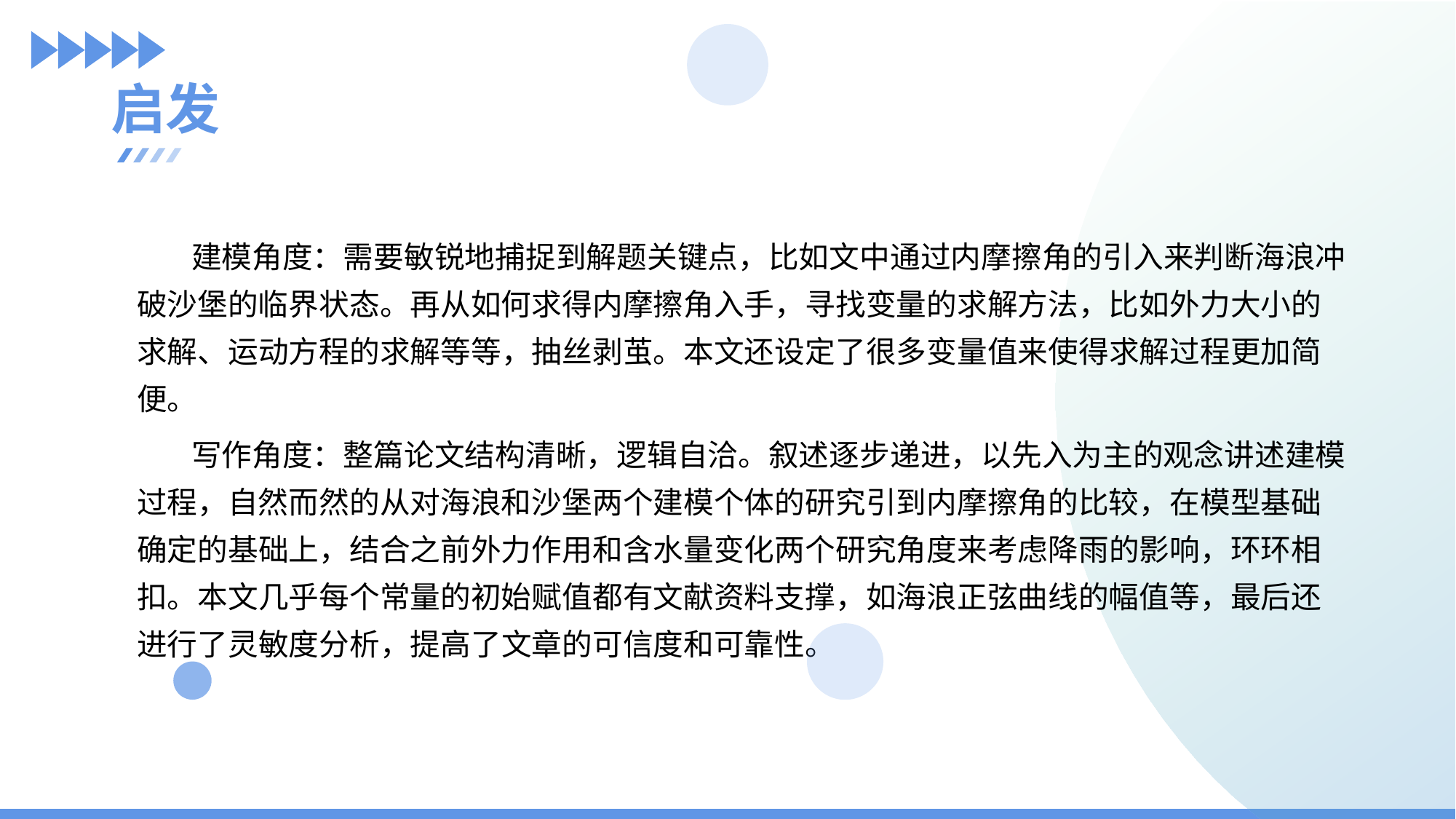

启发

建模角度：需要敏锐地捕捉到解题关键点，比如文中通过内摩擦角的引入来判断海浪冲破沙堡的临界状态。再从如何求得内摩擦角入手，寻找变量的求解方法，比如外力大小的求解、运动方程的求解等等，抽丝剥茧。本文还设定了很多变量值来使得求解过程更加简便。
写作角度：整篇论文结构清晰，逻辑自洽。叙述逐步递进，以先入为主的观念讲述建模过程，自然而然的从对海浪和沙堡两个建模个体的研究引到内摩擦角的比较，在模型基础确定的基础上，结合之前外力作用和含水量变化两个研究角度来考虑降雨的影响，环环相扣。本文几乎每个常量的初始赋值都有文献资料支撑，如海浪正弦曲线的幅值等，最后还进行了灵敏度分析，提高了文章的可信度和可靠性。
内容是网络营销中非常关键的一个要素，可以说它是王道。内容需要具有广泛的适用性和易于理解的特点，才能够吸引更多的目标受众。一个好的内容，可以吸引潜在客户，并引导他们转化为忠实的客户。
好的内容需要有深度，观点清晰，并有一定的情感元素，这样能够更好的引发受众的共鸣和兴趣。好的内容还需要有时效性，随着社会进步和人们观念的改变，我们需要不断更新优化内容，与潮流同步，以保持内容的吸引力。
总之，内容是网络营销的基础，缺少好的内容就难以建立起稳定的目标受众基础。因此，我们必须注重不断创新和优化自己的内容，以满足受众需求，不断引领行业发展。
内容是网络营销中非常关键的一个要素，可以说它是王道。内容需要具有广泛的适用性和易于理解的特点，才能够吸引更多的目标受众。一个好的内容，可以吸引潜在客户，并引导他们转化为忠实的客户。
好的内容需要有深度，观点清晰，并有一定的情感元素，这样能够更好的引发受众的共鸣和兴趣。好的内容还需要有时效性，随着社会进步和人们观念的改变，我们需要不断更新优化内容，与潮流同步，以保持内容的吸引力。
总之，内容是网络营销的基础，缺少好的内容就难以建立起稳定的目标受众基础。因此，我们必须注重不断创新和优化自己的内容，以满足受众需求，不断引领行业发展。
内容是网络营销中非常关键的一个要素，可以说它是王道。内容需要具有广泛的适用性和易于理解的特点，才能够吸引更多的目标受众。一个好的内容，可以吸引潜在客户，并引导他们转化为忠实的客户。
好的内容需要有深度，观点清晰，并有一定的情感元素，这样能够更好的引发受众的共鸣和兴趣。好的内容还需要有时效性，随着社会进步和人们观念的改变，我们需要不断更新优化内容，与潮流同步，以保持内容的吸引力。
总之，内容是网络营销的基础，缺少好的内容就难以建立起稳定的目标受众基础。因此，我们必须注重不断创新和优化自己的内容，以满足受众需求，不断引领行业发展。
内容是网络营销中非常关键的一个要素，可以说它是王道。内容需要具有广泛的适用性和易于理解的特点，才能够吸引更多的目标受众。一个好的内容，可以吸引潜在客户，并引导他们转化为忠实的客户。
好的内容需要有深度，观点清晰，并有一定的情感元素，这样能够更好的引发受众的共鸣和兴趣。好的内容还需要有时效性，随着社会进步和人们观念的改变，我们需要不断更新优化内容，与潮流同步，以保持内容的吸引力。
总之，内容是网络营销的基础，缺少好的内容就难以建立起稳定的目标受众基础。因此，我们必须注重不断创新和优化自己的内容，以满足受众需求，不断引领行业发展。